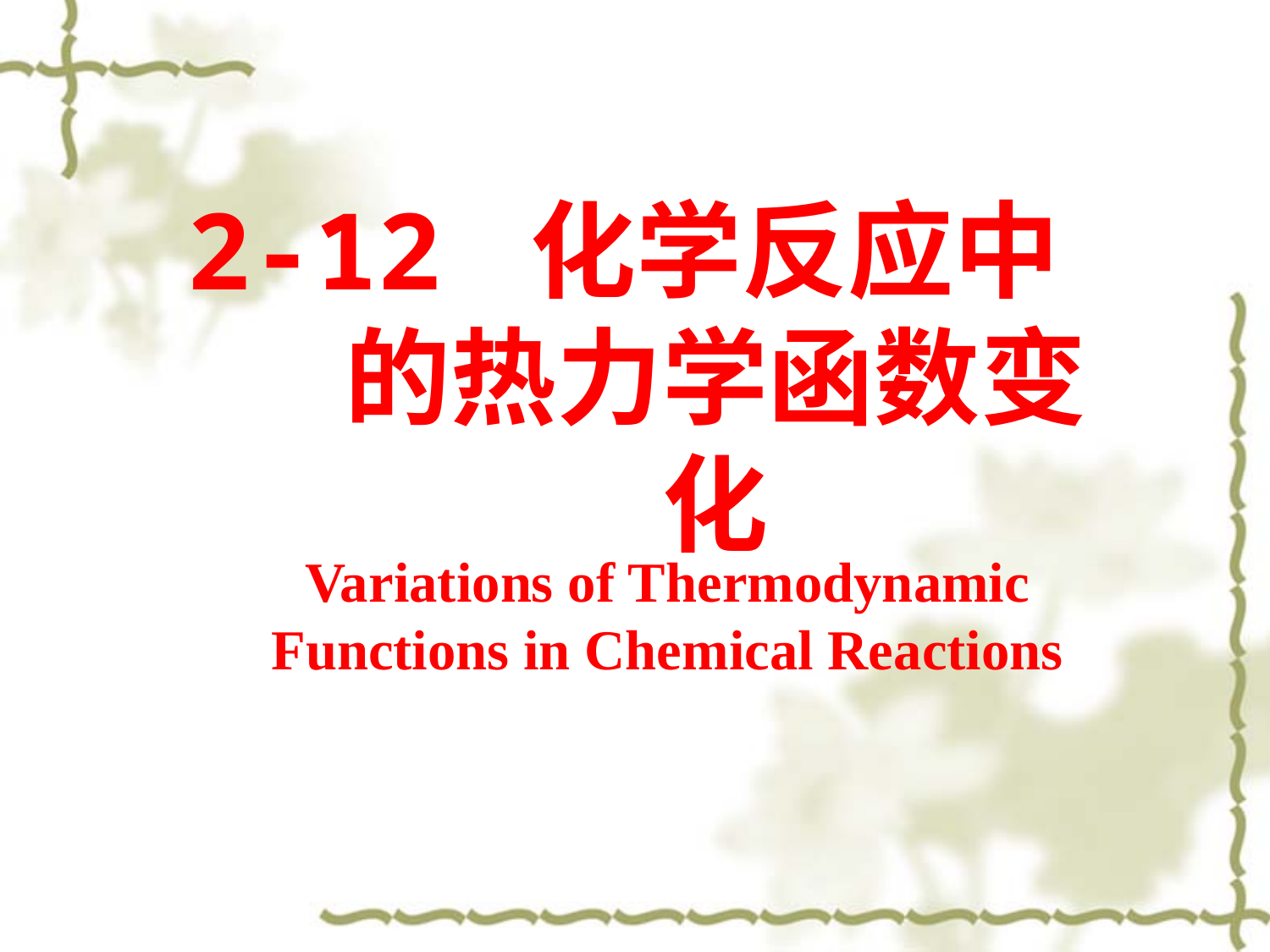

2-12 化学反应中的热力学函数变化
Variations of Thermodynamic Functions in Chemical Reactions